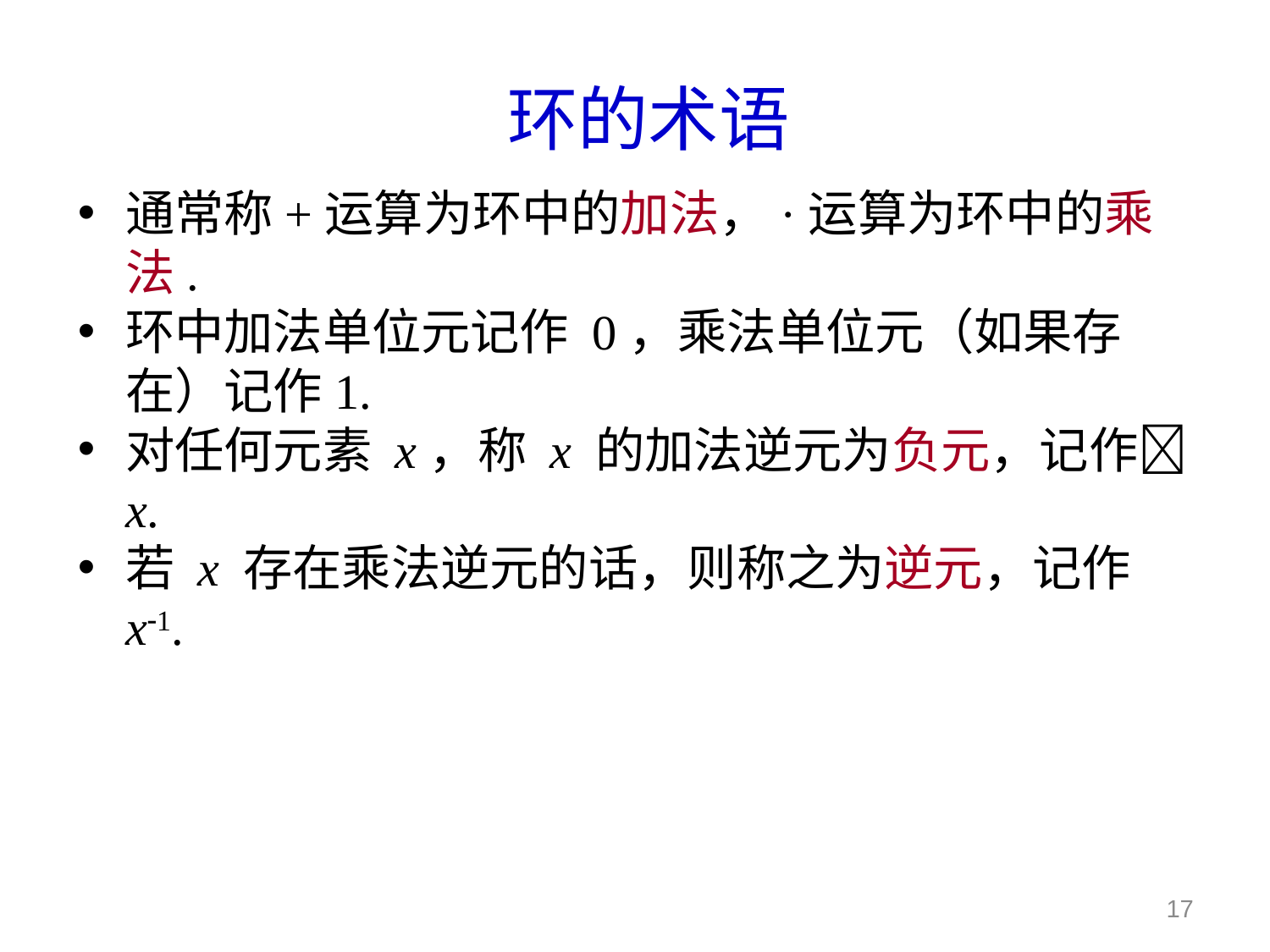

# 环的术语
通常称+运算为环中的加法，·运算为环中的乘法.
环中加法单位元记作 0，乘法单位元（如果存在）记作1.
对任何元素 x，称 x 的加法逆元为负元，记作−x.
若 x 存在乘法逆元的话，则称之为逆元，记作x−1.
17